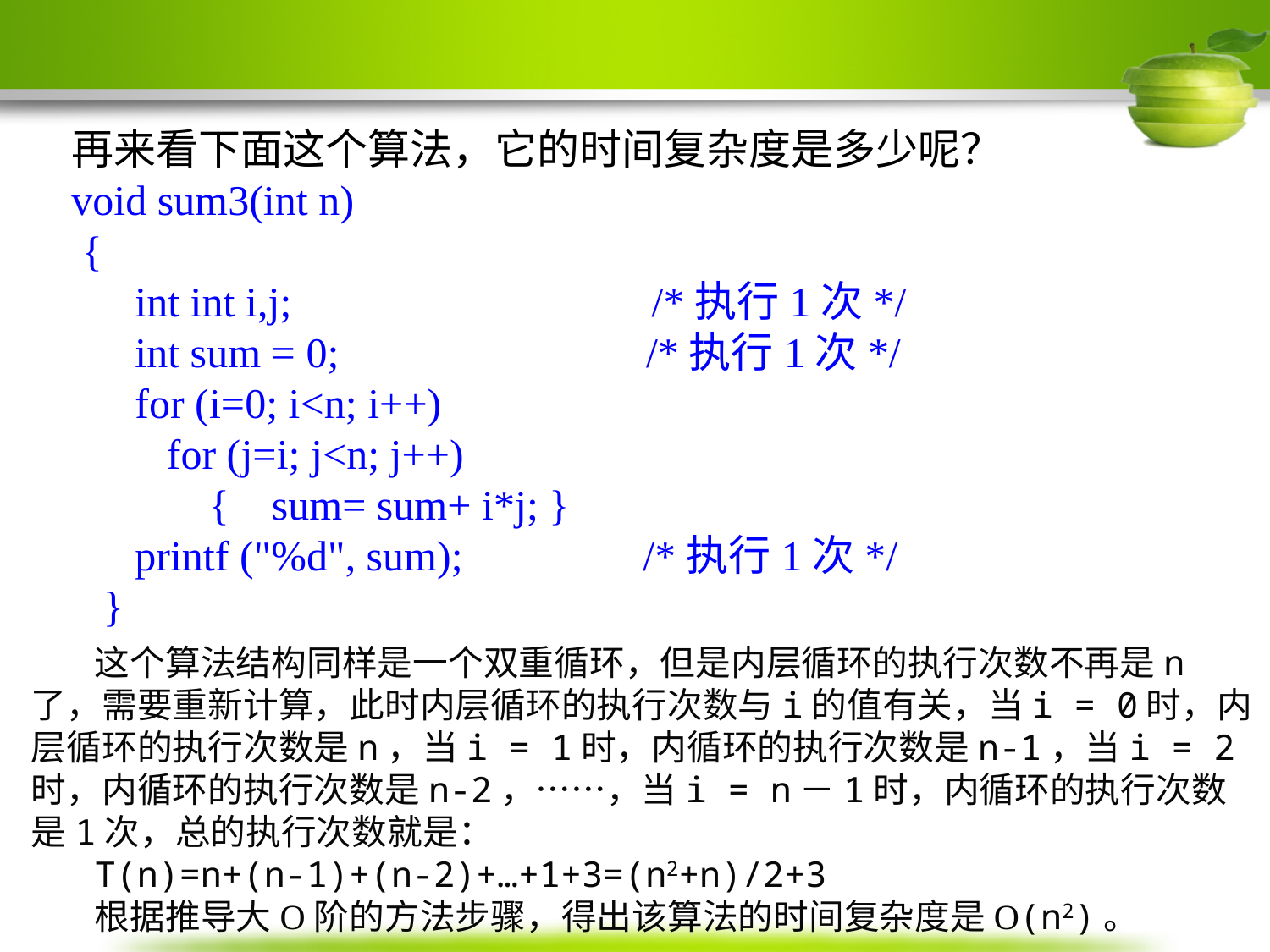

再来看下面这个算法，它的时间复杂度是多少呢？
void sum3(int n)
 {
      int int i,j;                                  /*执行1次*/
      int sum = 0;                             /*执行1次*/
      for (i=0; i<n; i++)
         for (j=i; j<n; j++)
             {    sum= sum+ i*j; }
      printf ("%d", sum);                 /*执行1次*/
   }
这个算法结构同样是一个双重循环，但是内层循环的执行次数不再是n了，需要重新计算，此时内层循环的执行次数与i的值有关，当i = 0时，内层循环的执行次数是n，当i = 1时，内循环的执行次数是n-1，当i = 2时，内循环的执行次数是n-2，……，当i = n－1时，内循环的执行次数是1次，总的执行次数就是：
T(n)=n+(n-1)+(n-2)+…+1+3=(n2+n)/2+3
根据推导大O阶的方法步骤，得出该算法的时间复杂度是O(n2)。